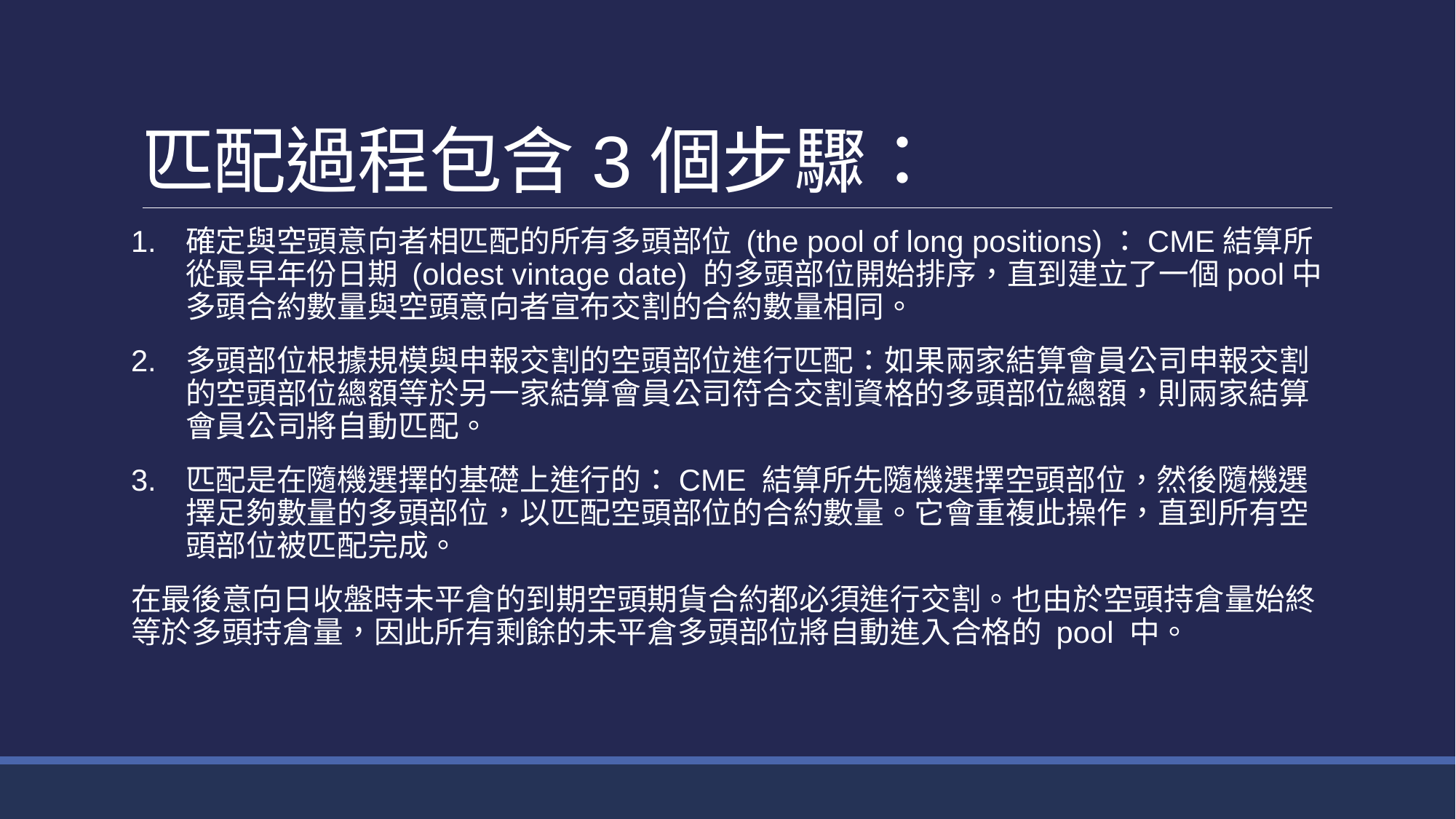

# 匹配過程包含3個步驟：
確定與空頭意向者相匹配的所有多頭部位 (the pool of long positions)：CME結算所從最早年份日期 (oldest vintage date) 的多頭部位開始排序，直到建立了一個pool中多頭合約數量與空頭意向者宣布交割的合約數量相同。
多頭部位根據規模與申報交割的空頭部位進行匹配：如果兩家結算會員公司申報交割的空頭部位總額等於另一家結算會員公司符合交割資格的多頭部位總額，則兩家結算會員公司將自動匹配。
匹配是在隨機選擇的基礎上進行的：CME 結算所先隨機選擇空頭部位，然後隨機選擇足夠數量的多頭部位，以匹配空頭部位的合約數量。它會重複此操作，直到所有空頭部位被匹配完成。
在最後意向日收盤時未平倉的到期空頭期貨合約都必須進行交割。也由於空頭持倉量始終等於多頭持倉量，因此所有剩餘的未平倉多頭部位將自動進入合格的 pool 中。